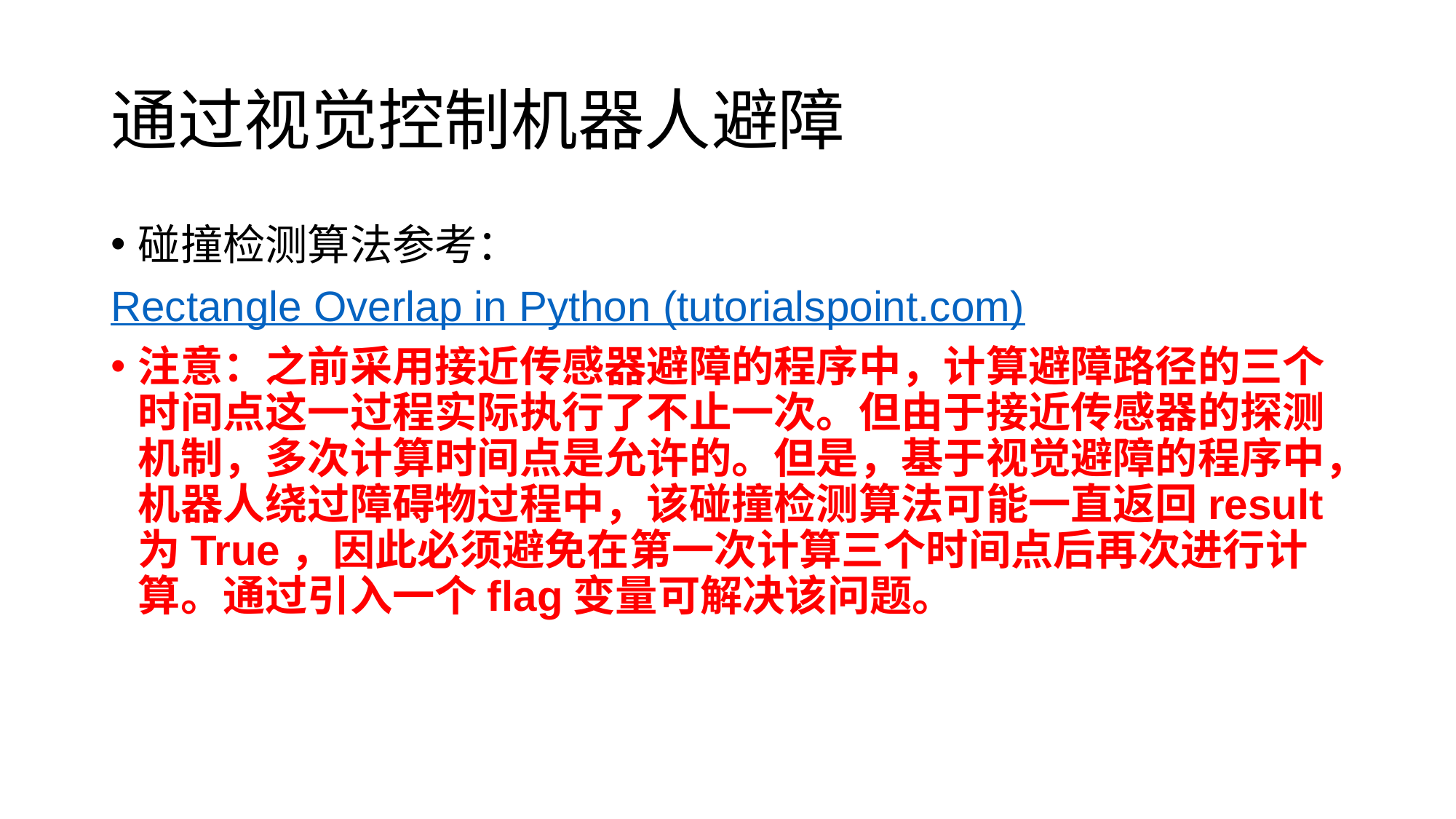

# 通过视觉控制机器人避障
碰撞检测算法参考：
Rectangle Overlap in Python (tutorialspoint.com)
注意：之前采用接近传感器避障的程序中，计算避障路径的三个时间点这一过程实际执行了不止一次。但由于接近传感器的探测机制，多次计算时间点是允许的。但是，基于视觉避障的程序中，机器人绕过障碍物过程中，该碰撞检测算法可能一直返回result为True，因此必须避免在第一次计算三个时间点后再次进行计算。通过引入一个flag变量可解决该问题。